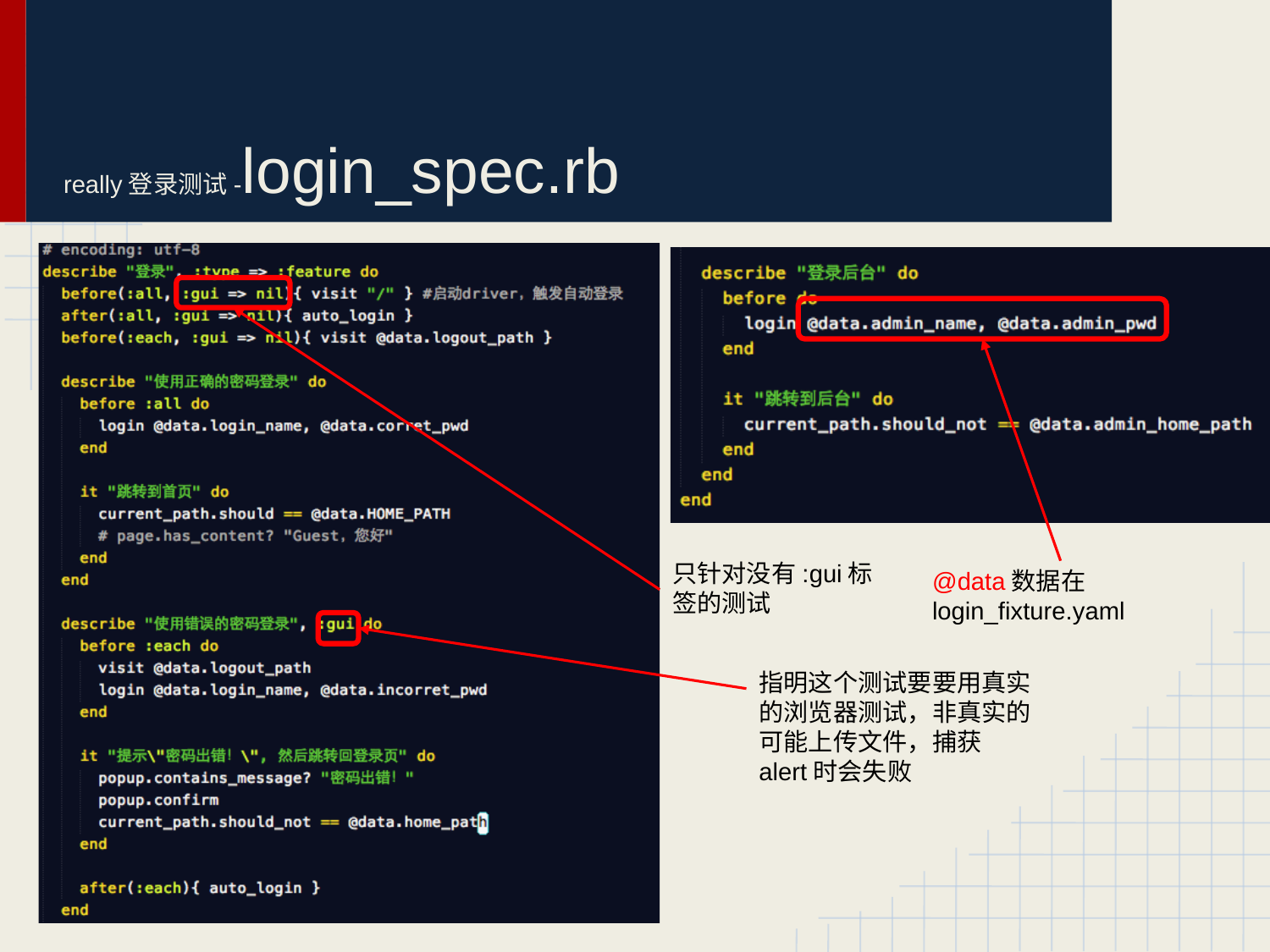

# really登录测试-login_spec.rb

只针对没有:gui标签的测试

@data数据在login_fixture.yaml

指明这个测试要要用真实的浏览器测试，非真实的可能上传文件，捕获alert时会失败